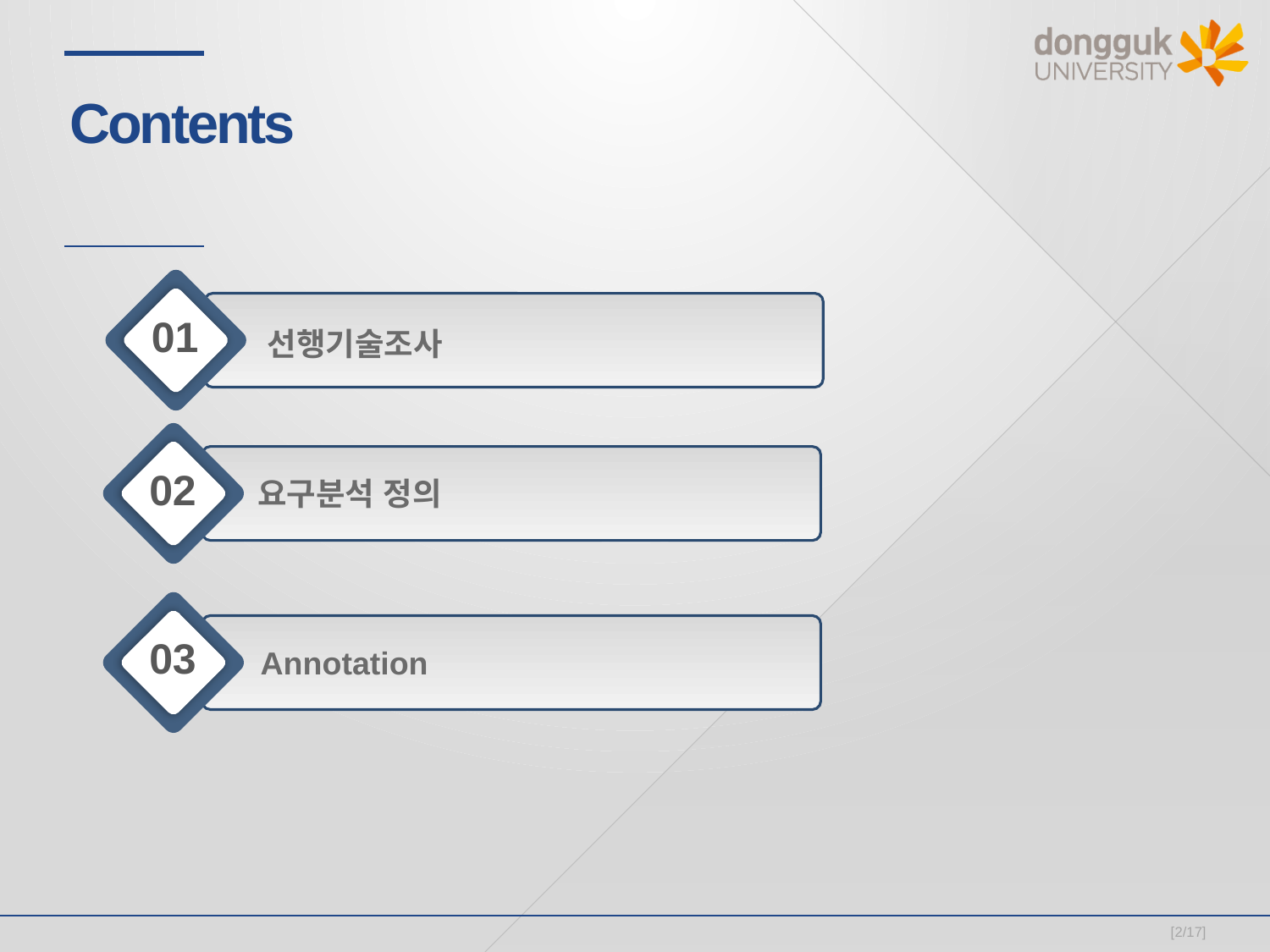

01
선행기술조사

02
요구분석 정의

03
Annotation

[2/17]